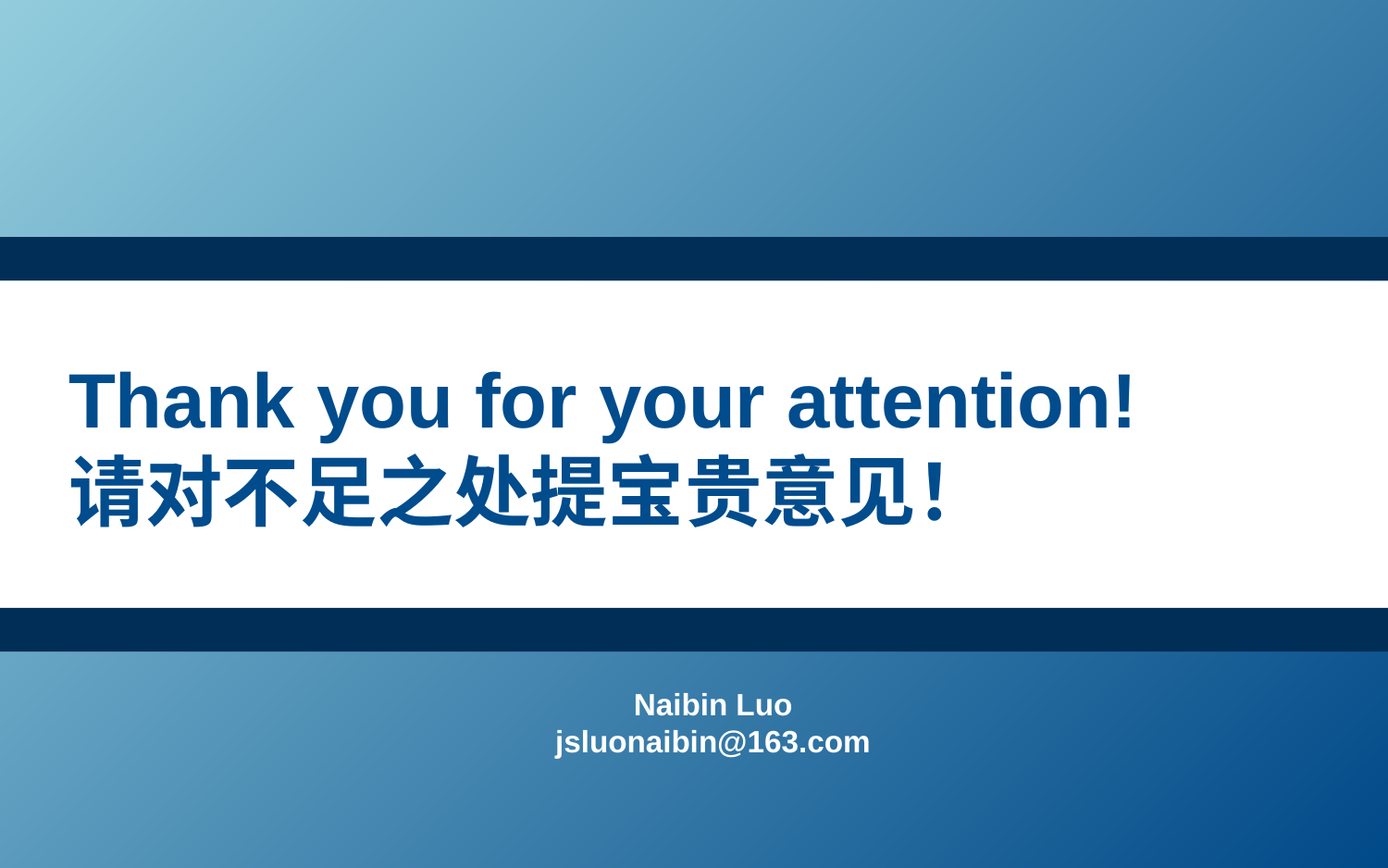

Thank you for your attention!
请对不足之处提宝贵意见！

Naibin Luo
jsluonaibin@163.com